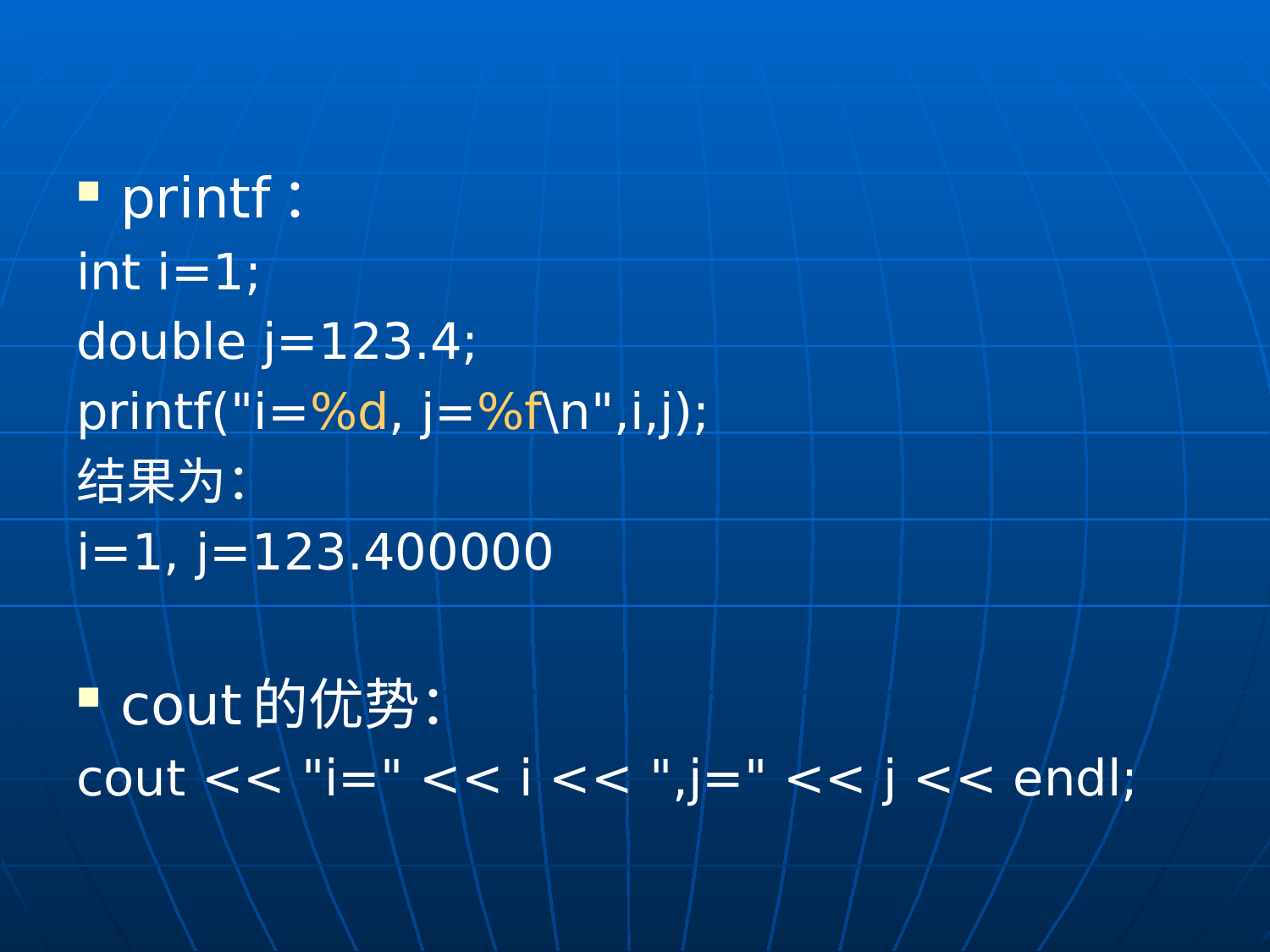

printf：
int i=1;
double j=123.4;
printf("i=%d, j=%f\n",i,j);
结果为：
i=1, j=123.400000

cout的优势：
cout << "i=" << i << ",j=" << j << endl;